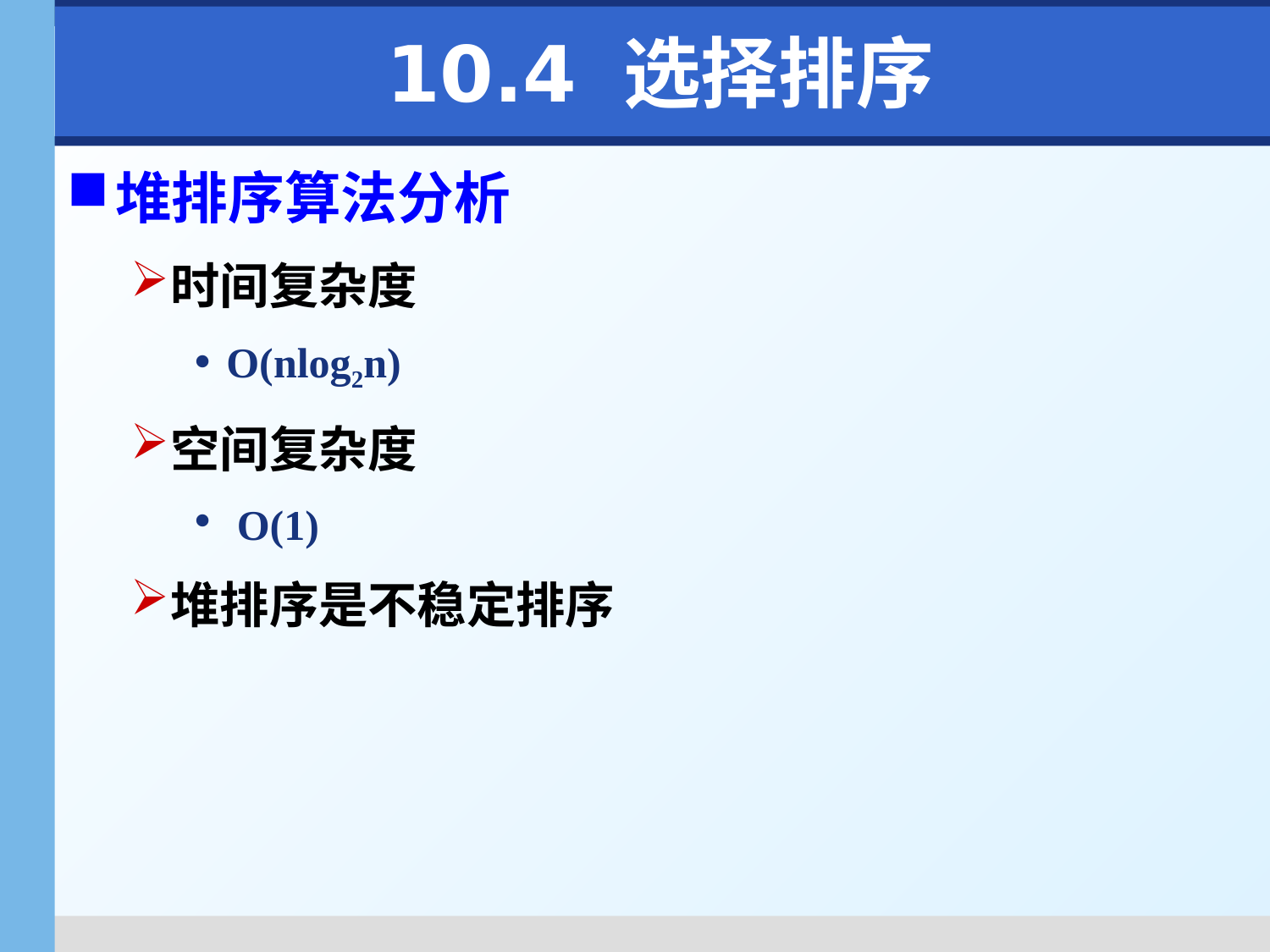

# 10.4 选择排序
堆排序算法分析
时间复杂度
O(nlog2n)
空间复杂度
 O(1)
堆排序是不稳定排序